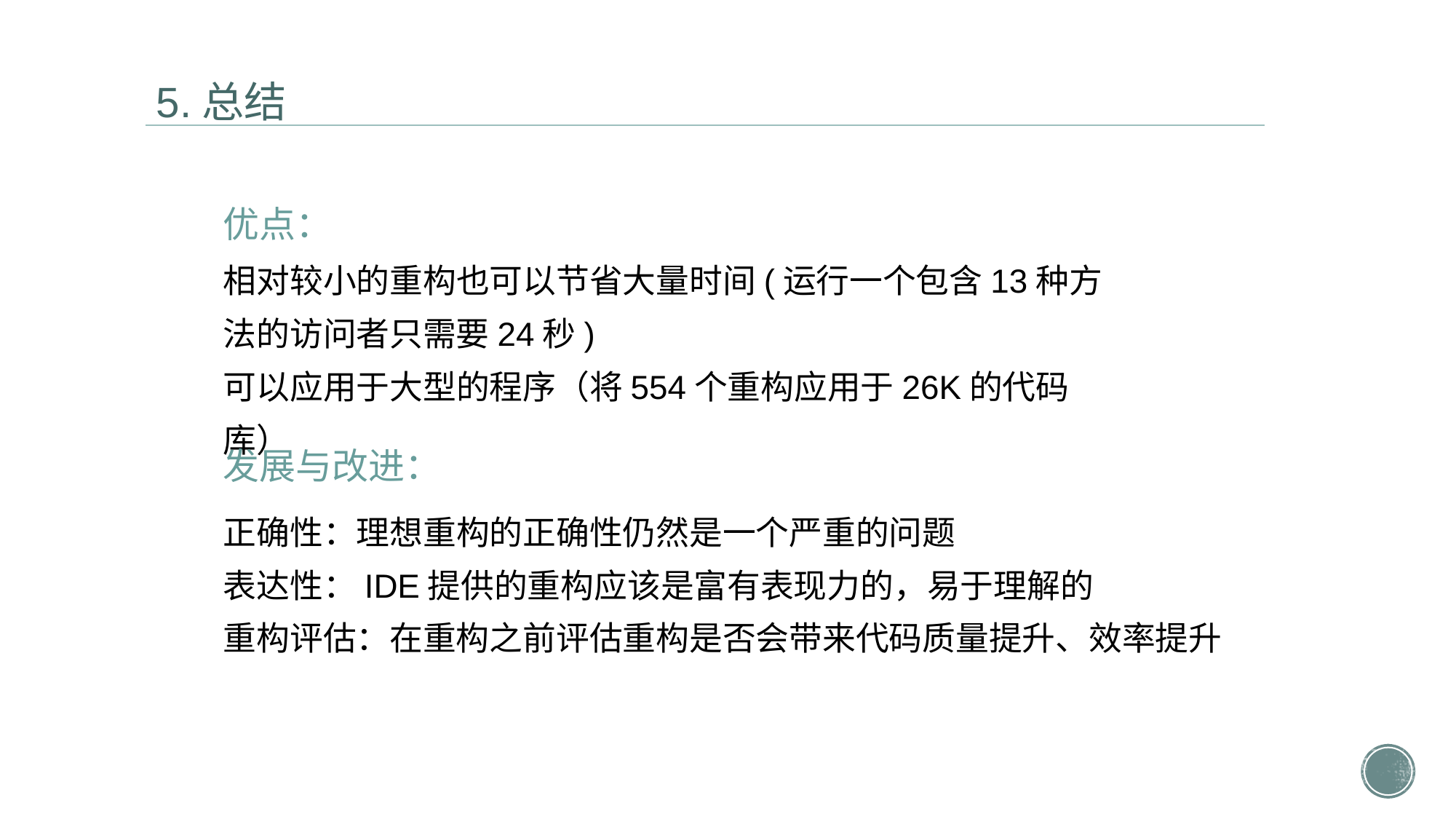

5.总结
优点：
相对较小的重构也可以节省大量时间(运行一个包含13种方法的访问者只需要24秒)
可以应用于大型的程序（将554个重构应用于26K的代码库）
发展与改进：
正确性：理想重构的正确性仍然是一个严重的问题
表达性：IDE提供的重构应该是富有表现力的，易于理解的
重构评估：在重构之前评估重构是否会带来代码质量提升、效率提升